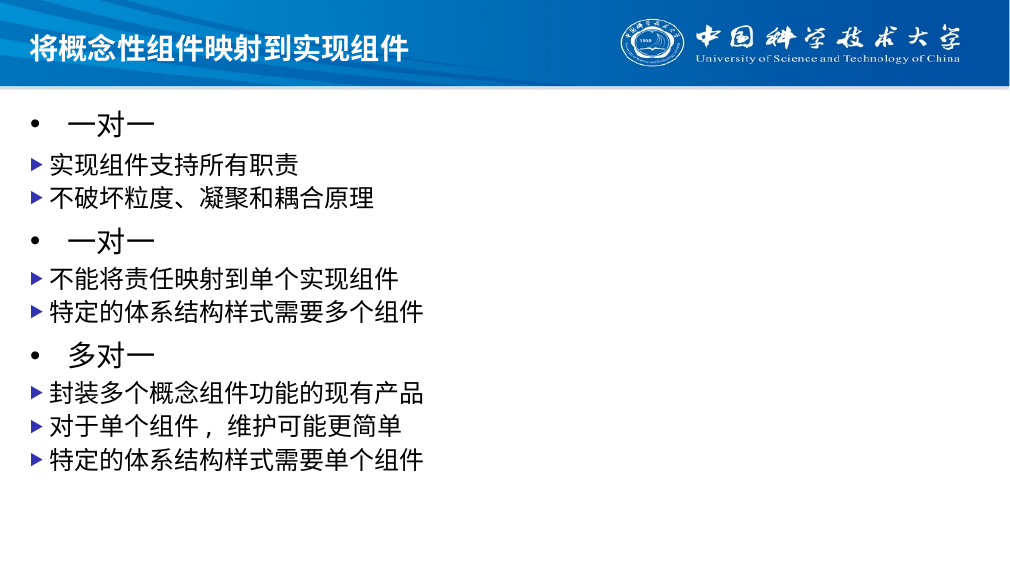

# 实际 指引
将概念性组件映射到实现组件

一对一
▶实现组件支持所有职责
▶不破坏粒度、凝聚和耦合原理
一对一
▶不能将责任映射到单个实现组件
▶特定的体系结构样式需要多个组件
多对一
▶封装多个概念组件功能的现有产品
▶对于单个组件, 维护可能更简单
▶特定的体系结构样式需要单个组件